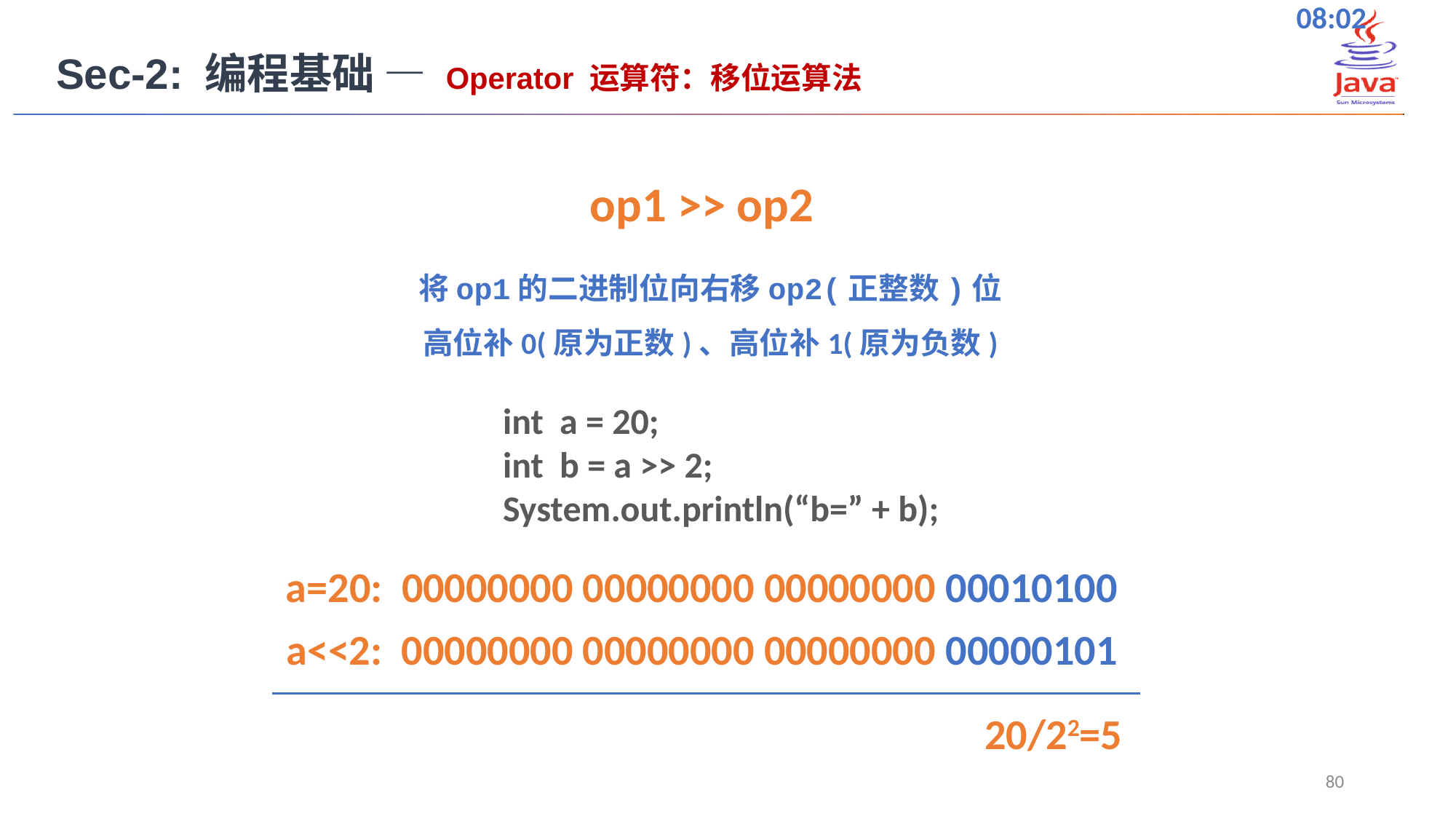

Sec-2: 编程基础 — Operator 运算符：移位运算法
op1 >> op2
将op1的二进制位向右移op2(正整数)位
高位补0(原为正数)、高位补1(原为负数)
int  a = 20;
int  b = a >> 2;
System.out.println(“b=” + b);
a=20:  00000000 00000000 00000000 00010100
a<<2:  00000000 00000000 00000000 00000101
20/22=5
80